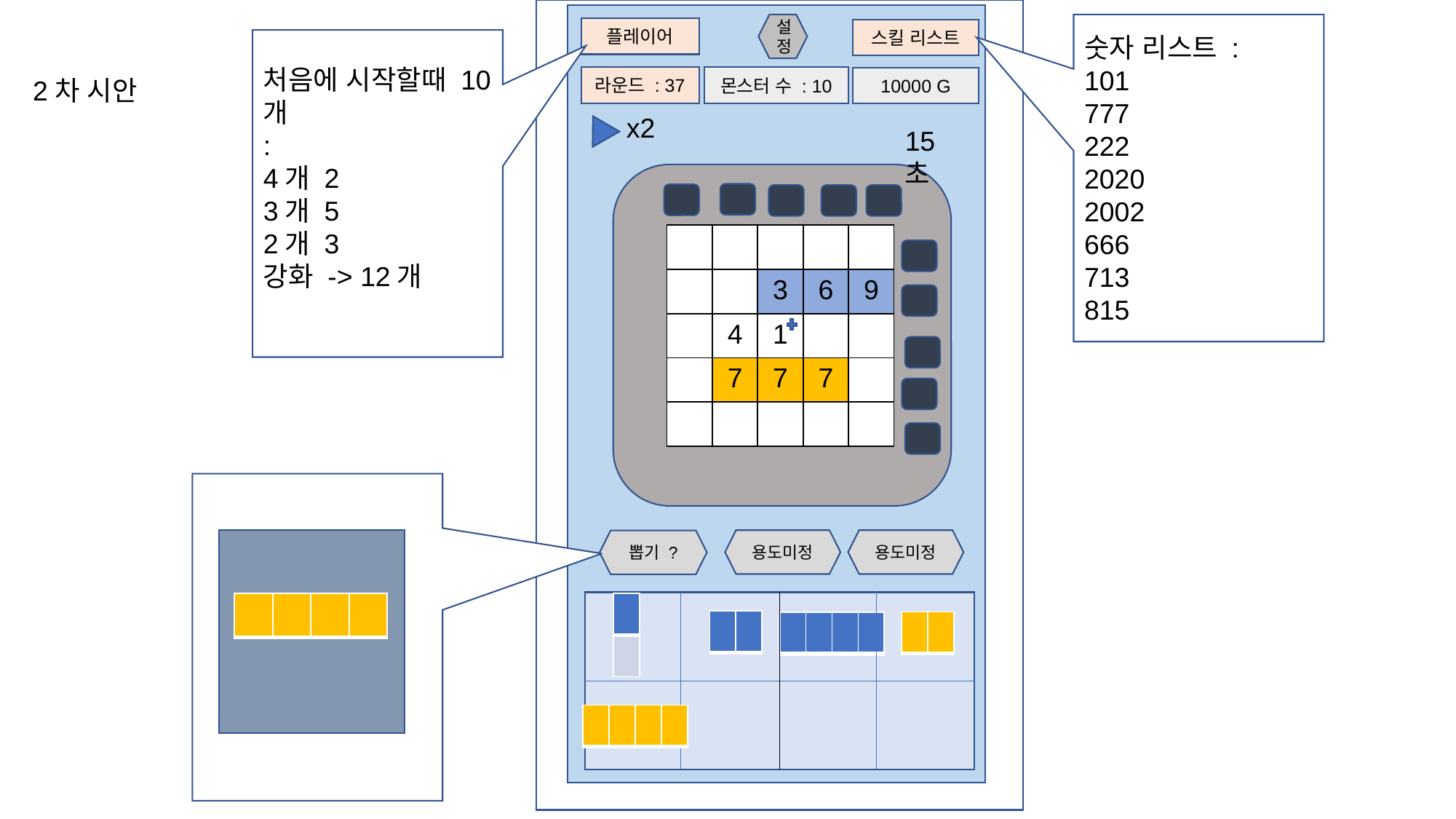

설정

숫자 리스트 :
101
777
222
2020
2002
666
713
815

플레이어
스킬 리스트

처음에 시작할때 10개
:
4개 2
3개 5
2개 3
강화 -> 12개

라운드 : 37
몬스터 수 : 10
10000 G
2차 시안
x2

15초

|  |  |  |  |  |
| --- | --- | --- | --- | --- |
|  |  | 3 | 6 | 9 |
|  | 4 | 1 |  |  |
|  | 7 | 7 | 7 |  |
|  |  |  |  |  |

용도미정
용도미정
뽑기 ?

|  |  |  |  |
| --- | --- | --- | --- |
|  |
| --- |
|  |
|  |  |
| --- | --- |
|  |  |
| --- | --- |
|  |  |  |  |
| --- | --- | --- | --- |
|  |  |  |  |
| --- | --- | --- | --- |